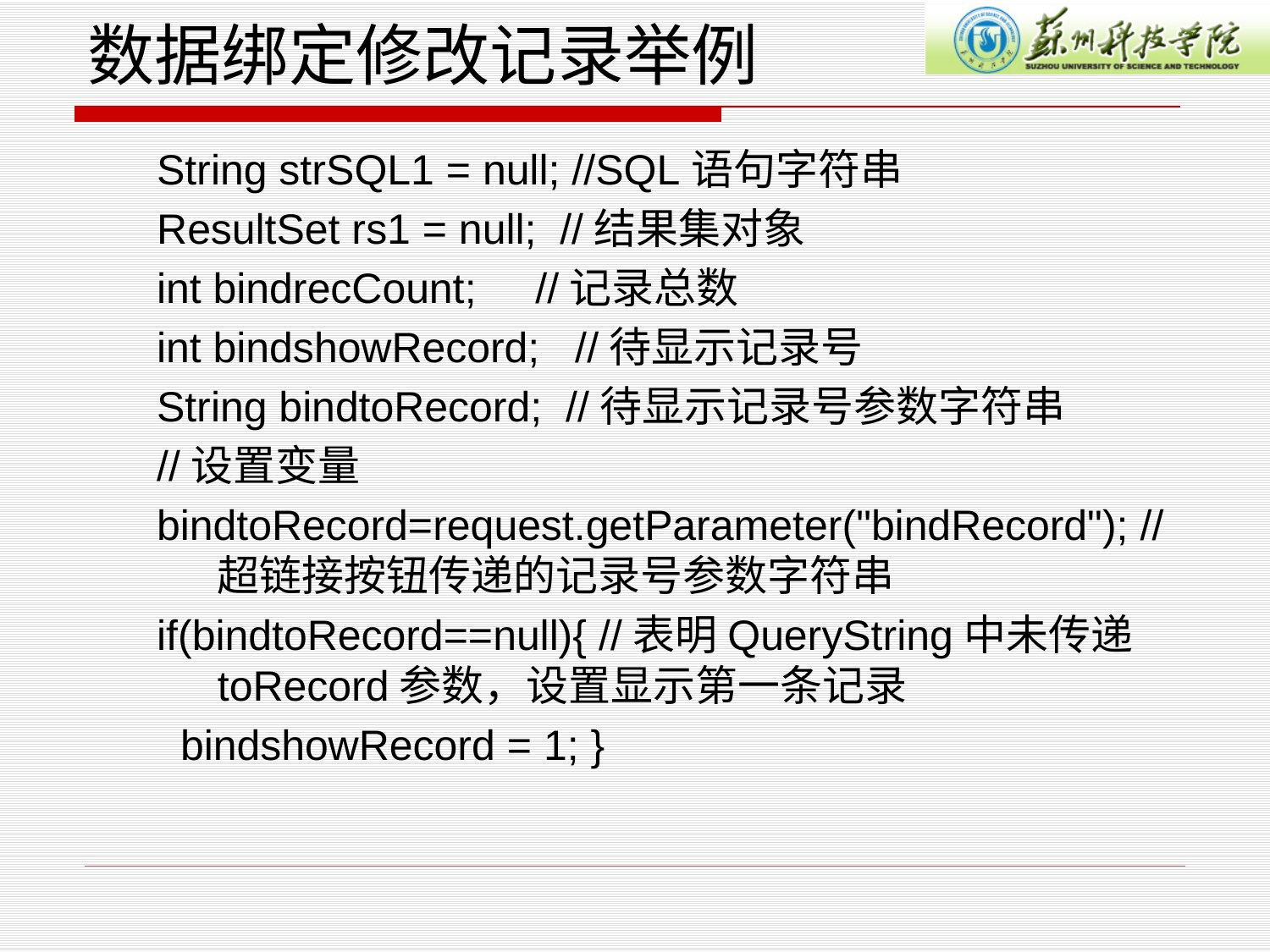

# 数据绑定修改记录举例
String strSQL1 = null; //SQL语句字符串
ResultSet rs1 = null;  //结果集对象
int bindrecCount;     //记录总数
int bindshowRecord;   //待显示记录号
String bindtoRecord;  //待显示记录号参数字符串
//设置变量
bindtoRecord=request.getParameter("bindRecord"); //超链接按钮传递的记录号参数字符串
if(bindtoRecord==null){ //表明QueryString中未传递toRecord参数，设置显示第一条记录
  bindshowRecord = 1; }